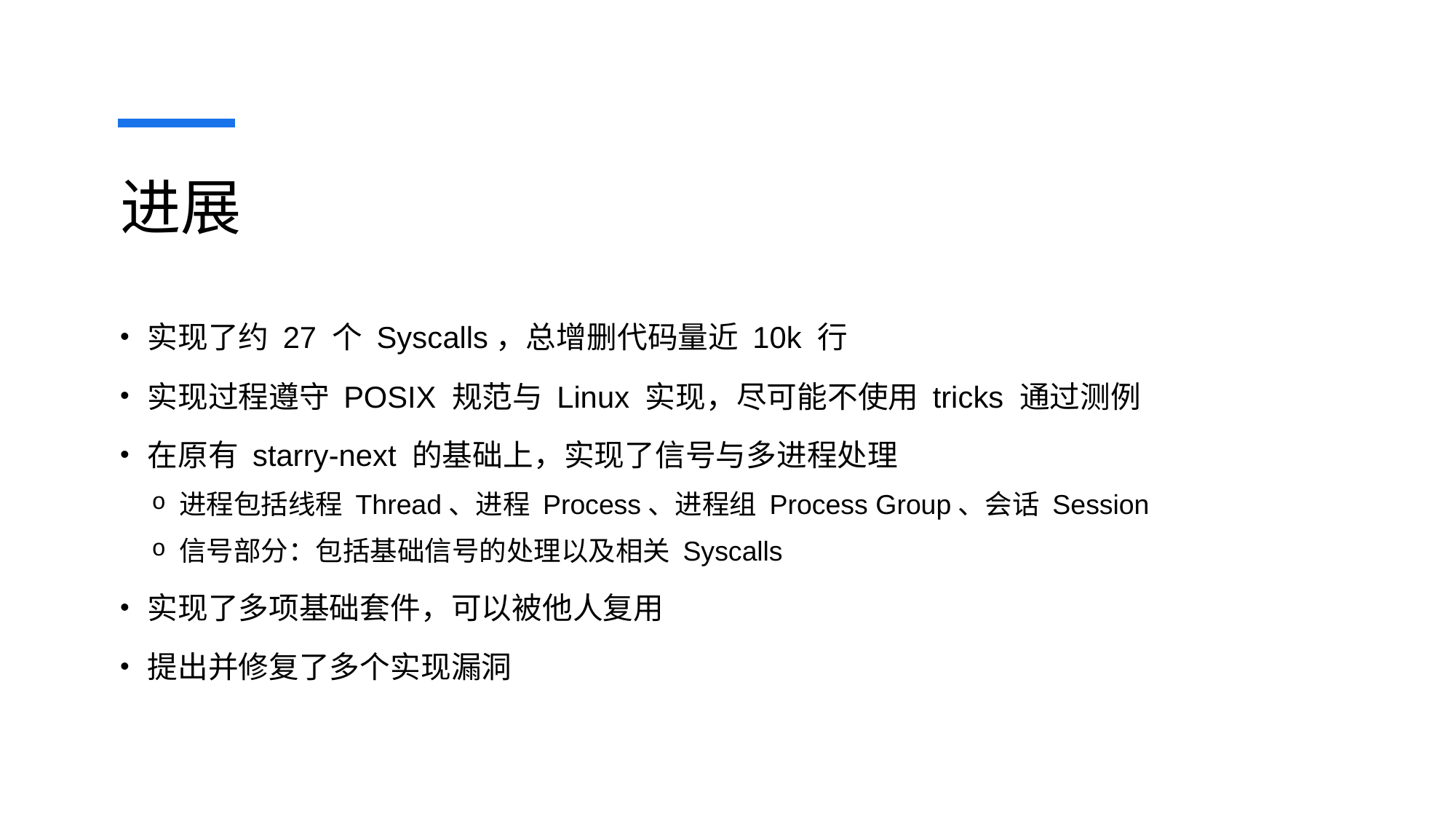

# 进展
实现了约 27 个 Syscalls，总增删代码量近 10k 行
实现过程遵守 POSIX 规范与 Linux 实现，尽可能不使用 tricks 通过测例
在原有 starry-next 的基础上，实现了信号与多进程处理
进程包括线程 Thread、进程 Process、进程组 Process Group、会话 Session
信号部分：包括基础信号的处理以及相关 Syscalls
实现了多项基础套件，可以被他人复用
提出并修复了多个实现漏洞